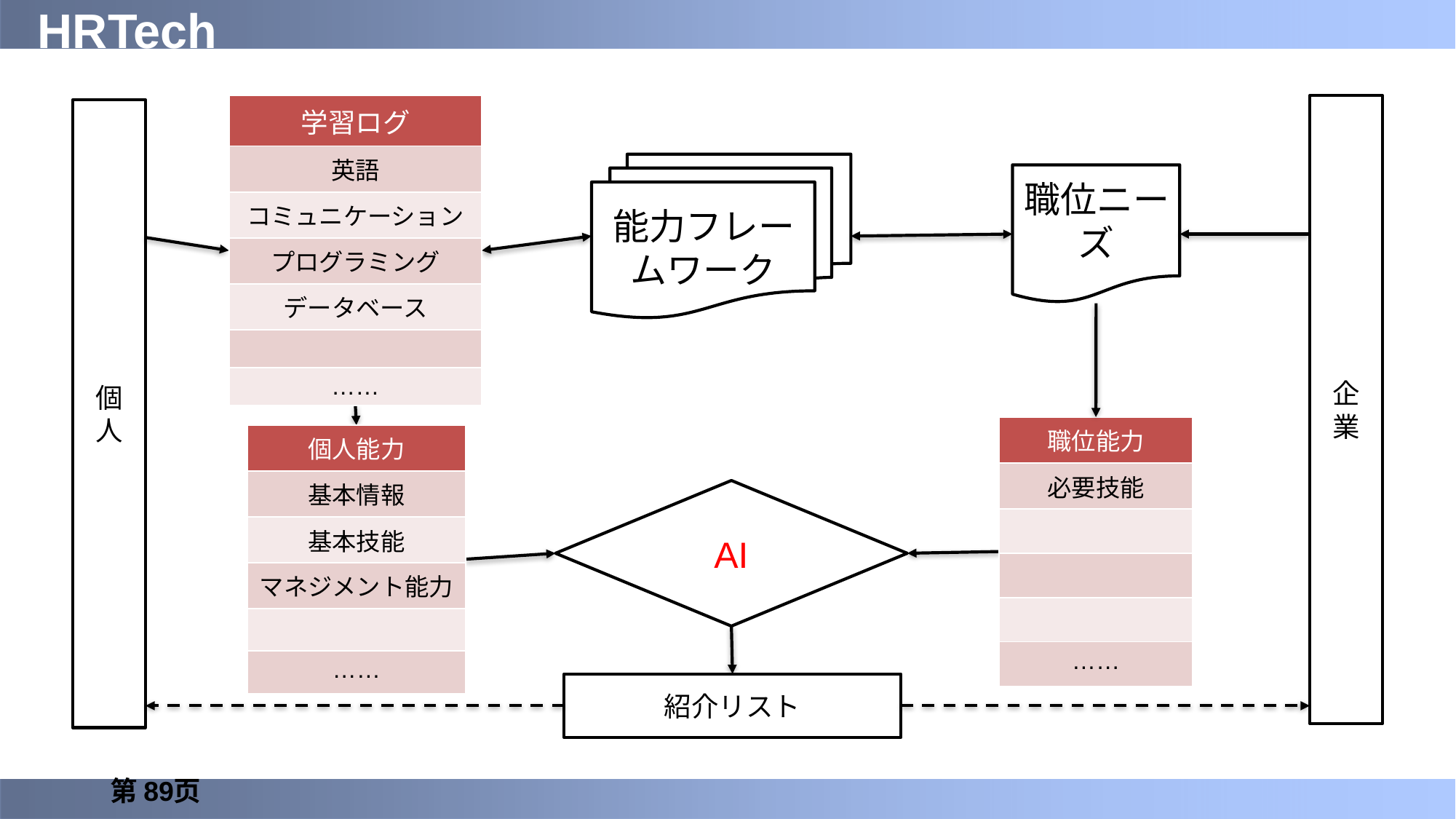

# HRTech
| 学習ログ |
| --- |
| 英語 |
| コミュニケーション |
| プログラミング |
| データベース |
|  |
| …… |
企業
個人
能力フレームワーク
職位ニーズ
| 職位能力 |
| --- |
| 必要技能 |
|  |
|  |
|  |
| …… |
| 個人能力 |
| --- |
| 基本情報 |
| 基本技能 |
| マネジメント能力 |
|  |
| …… |
AI
紹介リスト
第89页